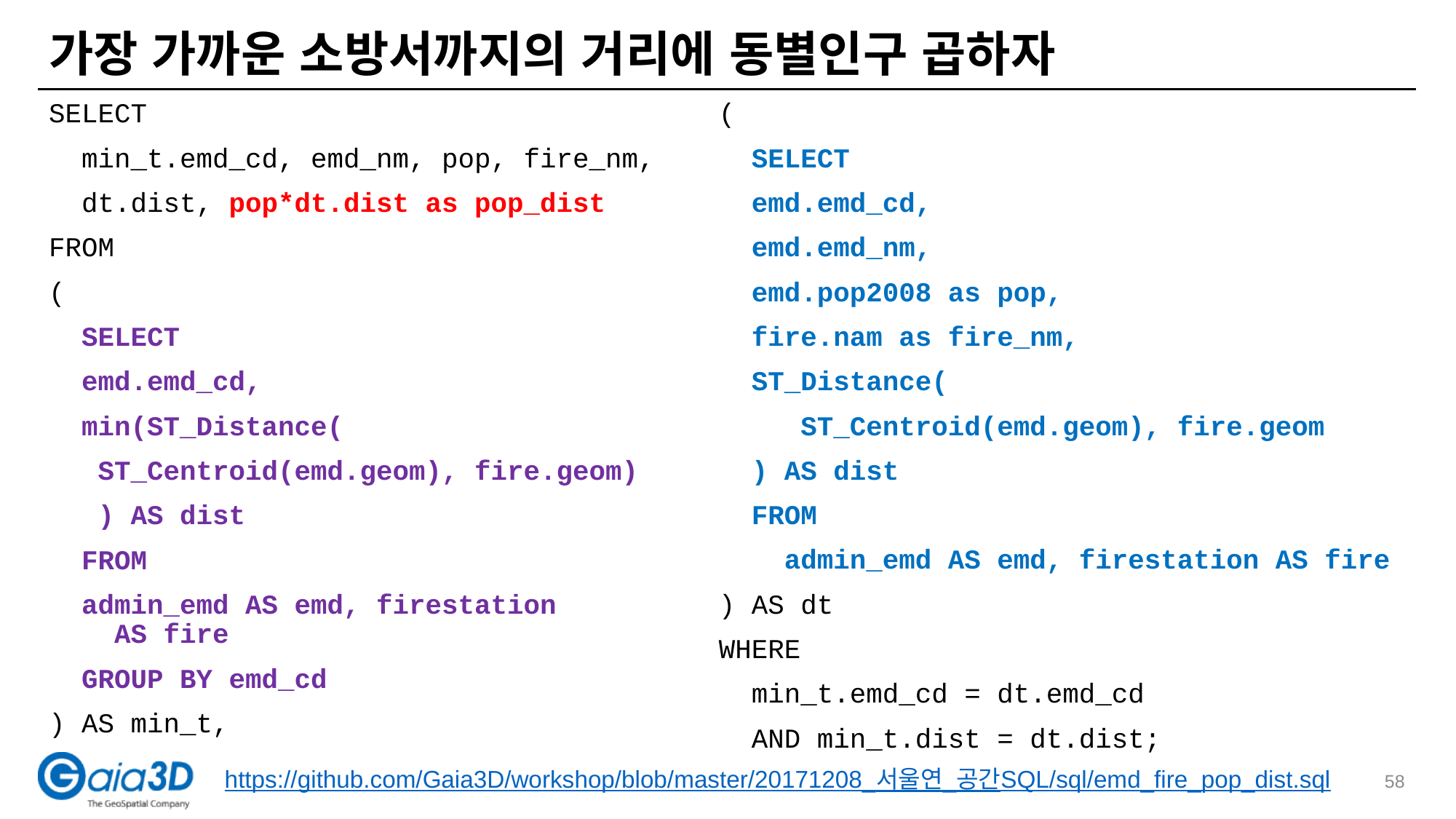

# 가장 가까운 소방서까지의 거리에 동별인구 곱하자
SELECT
  min_t.emd_cd, emd_nm, pop, fire_nm,
  dt.dist, pop*dt.dist as pop_dist
FROM
(
  SELECT
  emd.emd_cd,
  min(ST_Distance(
   ST_Centroid(emd.geom), fire.geom)
   ) AS dist
  FROM
  admin_emd AS emd, firestation
    AS fire
  GROUP BY emd_cd
) AS min_t,
(
  SELECT
  emd.emd_cd,
  emd.emd_nm,
  emd.pop2008 as pop,
  fire.nam as fire_nm,
  ST_Distance(
     ST_Centroid(emd.geom), fire.geom
  ) AS dist
  FROM
    admin_emd AS emd, firestation AS fire
) AS dt
WHERE
  min_t.emd_cd = dt.emd_cd
  AND min_t.dist = dt.dist;
https://github.com/Gaia3D/workshop/blob/master/20171208_서울연_공간SQL/sql/emd_fire_pop_dist.sql
58